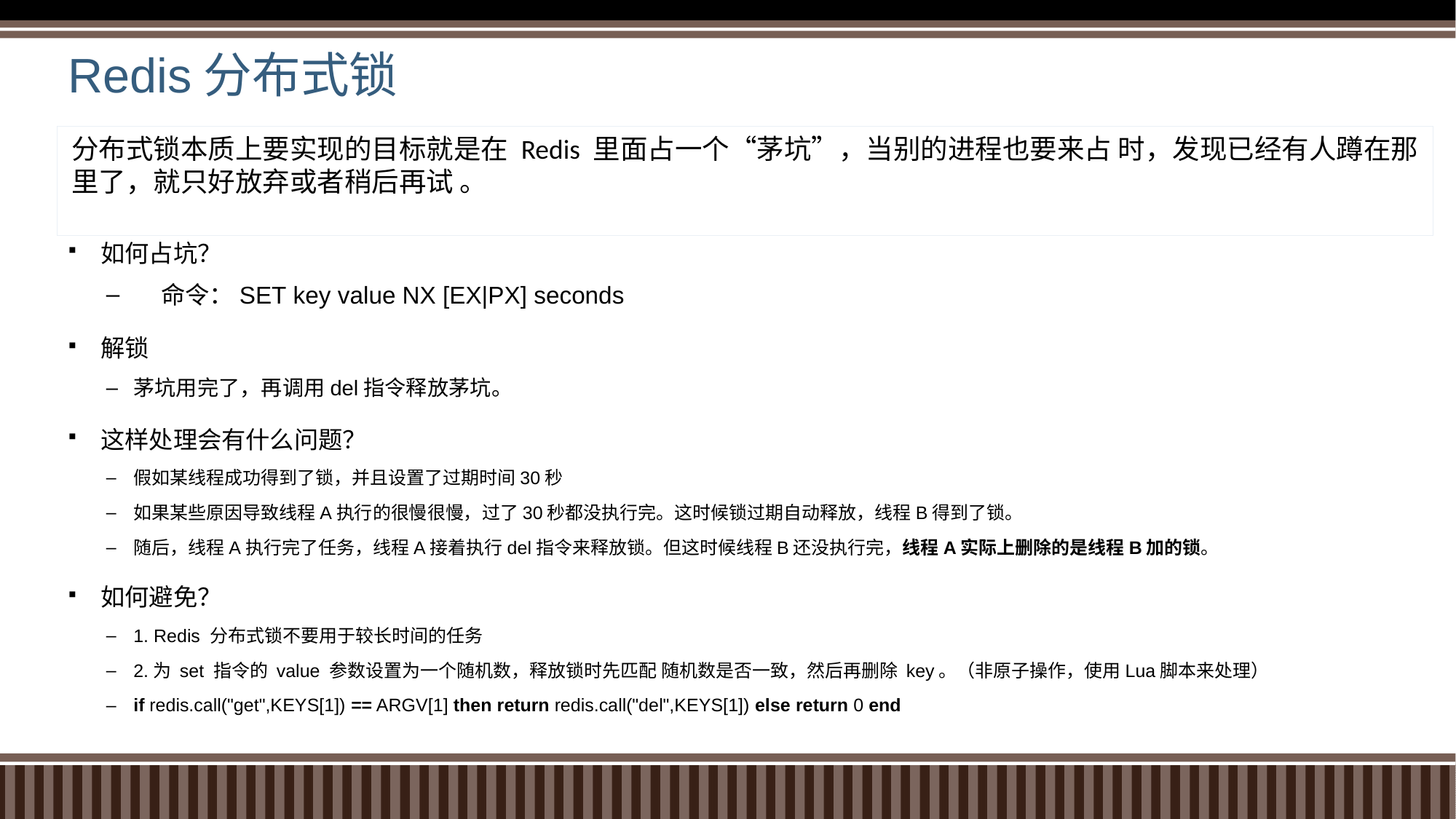

# Redis分布式锁
分布式锁本质上要实现的目标就是在 Redis 里面占一个“茅坑”，当别的进程也要来占 时，发现已经有人蹲在那里了，就只好放弃或者稍后再试 。

如何占坑？
    命令：SET key value NX [EX|PX] seconds
解锁
茅坑用完了，再调用del指令释放茅坑。
这样处理会有什么问题？
假如某线程成功得到了锁，并且设置了过期时间30秒
如果某些原因导致线程A执行的很慢很慢，过了30秒都没执行完。这时候锁过期自动释放，线程B得到了锁。
随后，线程A执行完了任务，线程A接着执行del指令来释放锁。但这时候线程B还没执行完，线程A实际上删除的是线程B加的锁。
如何避免？
1. Redis 分布式锁不要用于较长时间的任务
2.为 set 指令的 value 参数设置为一个随机数，释放锁时先匹配 随机数是否一致，然后再删除 key。（非原子操作，使用Lua脚本来处理）
if redis.call("get",KEYS[1]) == ARGV[1] then return redis.call("del",KEYS[1]) else return 0 end